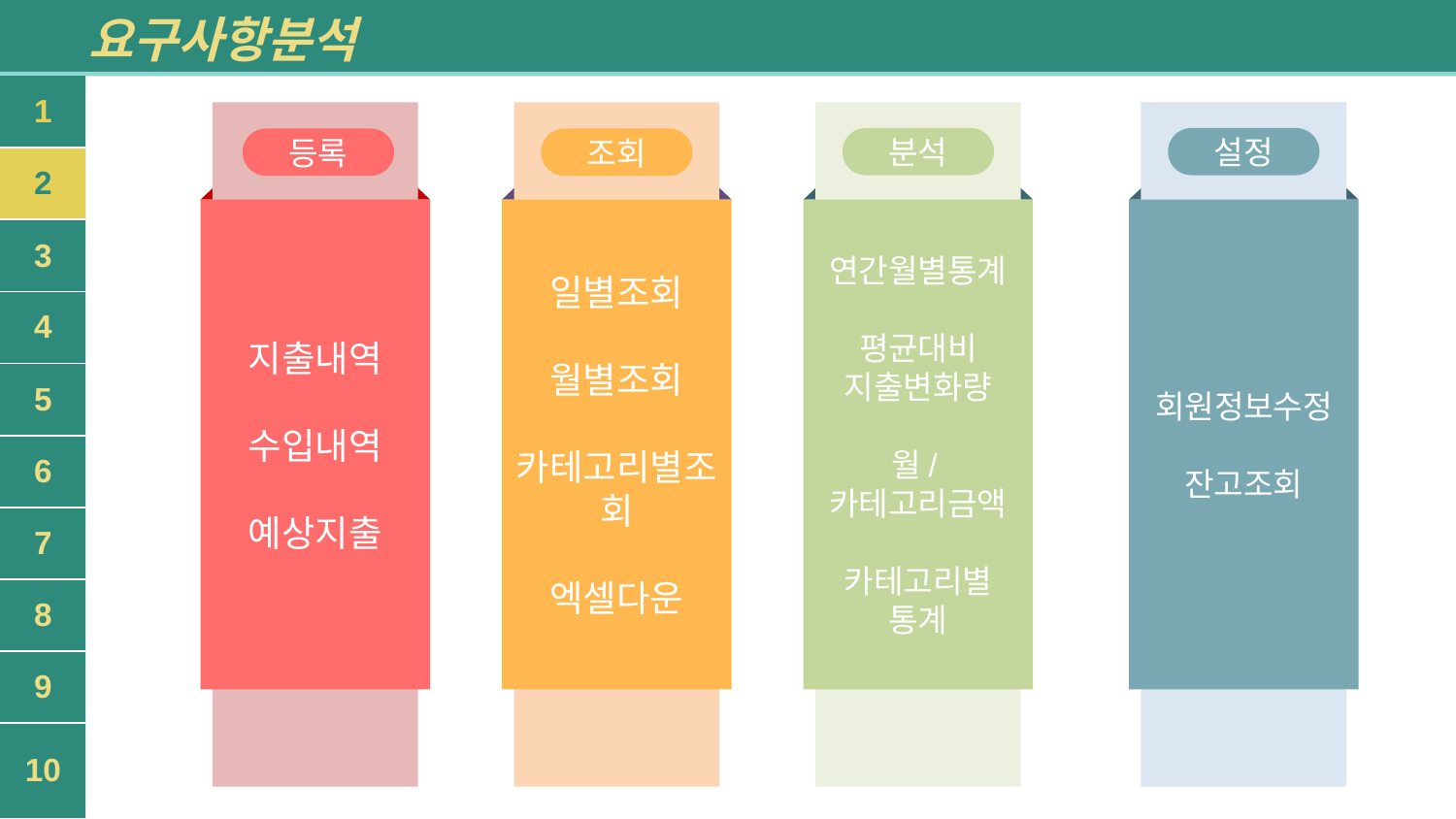

요구사항분석

| 1 |
| --- |
| 2 |
| 3 |
| 4 |
| 1 |
| --- |
| 2 |
| 3 |
| 4 |
| 5 |
| 6 |
| 7 |
| 8 |
| 9 |
| 10 |

등록

지출내역

수입내역

예상지출

조회

일별조회

월별조회

카테고리별조회

엑셀다운

분석

연간월별통계

평균대비
지출변화량

월/카테고리금액

카테고리별 통계

설정

회원정보수정

잔고조회